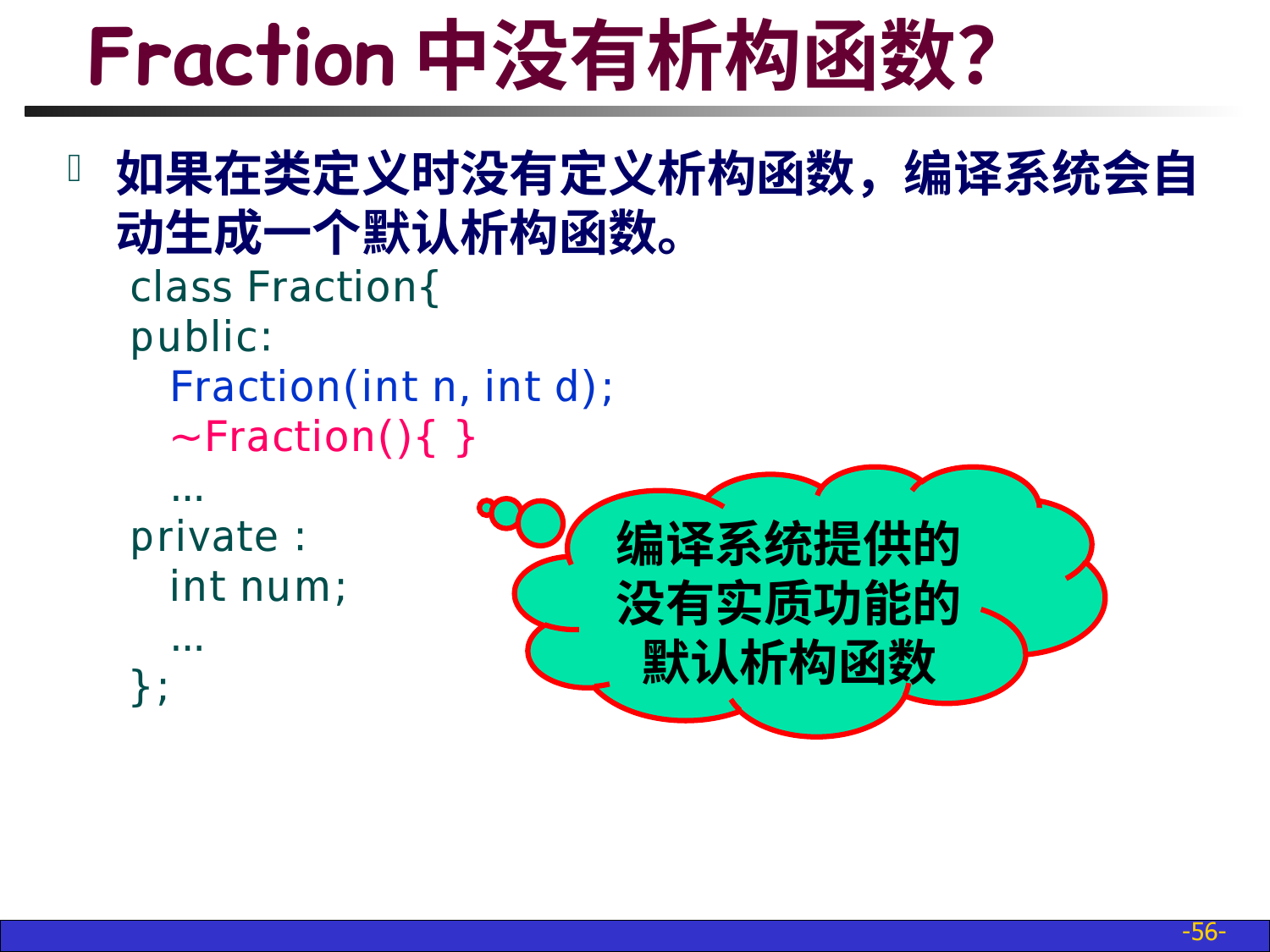

# Fraction中没有析构函数？
如果在类定义时没有定义析构函数，编译系统会自动生成一个默认析构函数。
class Fraction{
public:
	Fraction(int n, int d);
	~Fraction(){ }
	…
private :
	int num;
	…
};
编译系统提供的没有实质功能的默认析构函数
-56-